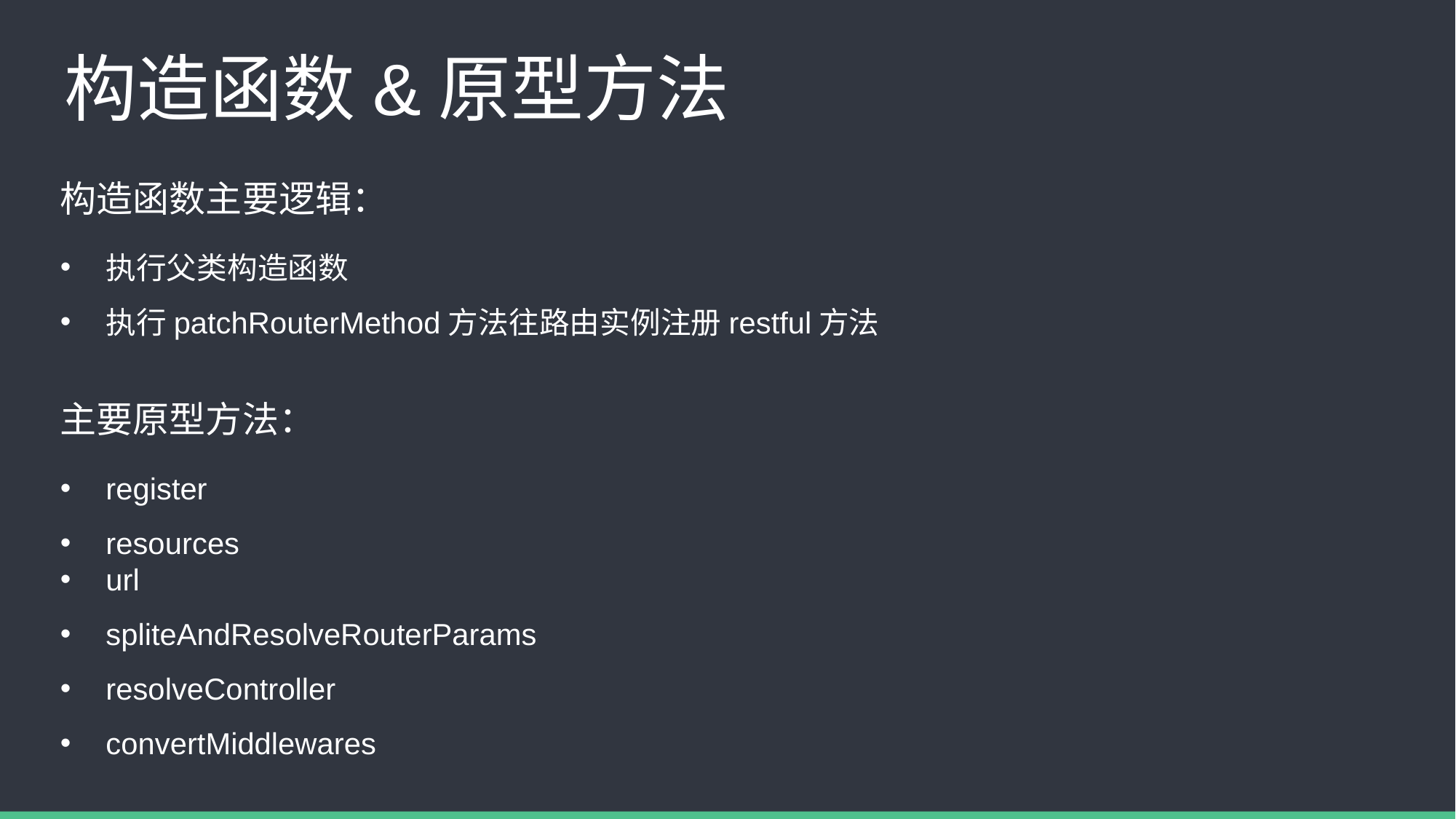

# 构造函数&原型方法
构造函数主要逻辑：
执行父类构造函数
执行patchRouterMethod方法往路由实例注册restful方法

主要原型方法：
register
resources
url
spliteAndResolveRouterParams
resolveController
convertMiddlewares